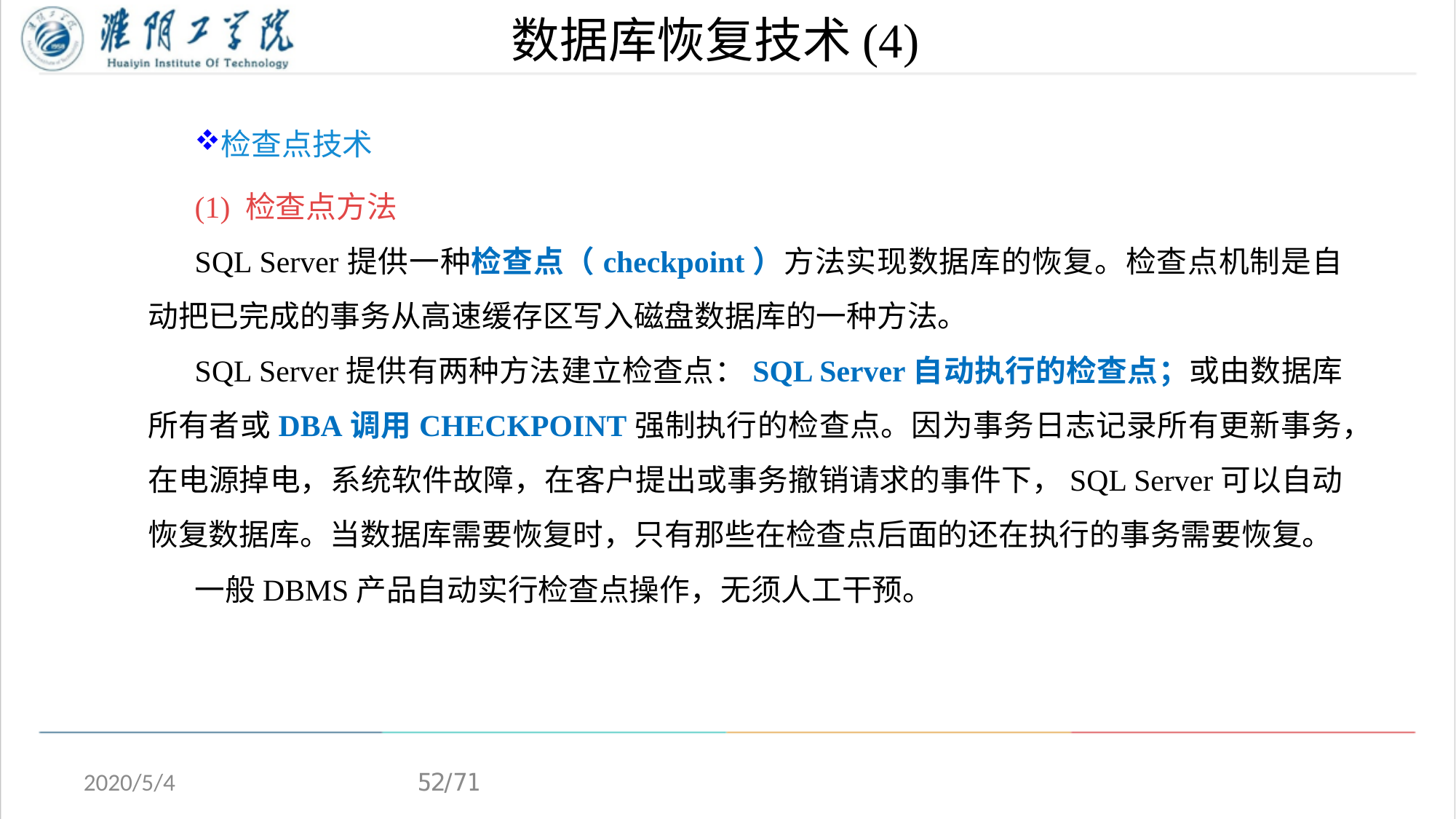

# 数据库恢复技术(4)
检查点技术
(1) 检查点方法
SQL Server提供一种检查点（checkpoint）方法实现数据库的恢复。检查点机制是自动把已完成的事务从高速缓存区写入磁盘数据库的一种方法。
SQL Server提供有两种方法建立检查点：SQL Server自动执行的检查点；或由数据库所有者或DBA调用CHECKPOINT强制执行的检查点。因为事务日志记录所有更新事务，在电源掉电，系统软件故障，在客户提出或事务撤销请求的事件下，SQL Server可以自动恢复数据库。当数据库需要恢复时，只有那些在检查点后面的还在执行的事务需要恢复。
一般DBMS产品自动实行检查点操作，无须人工干预。
52/71
2020/5/4